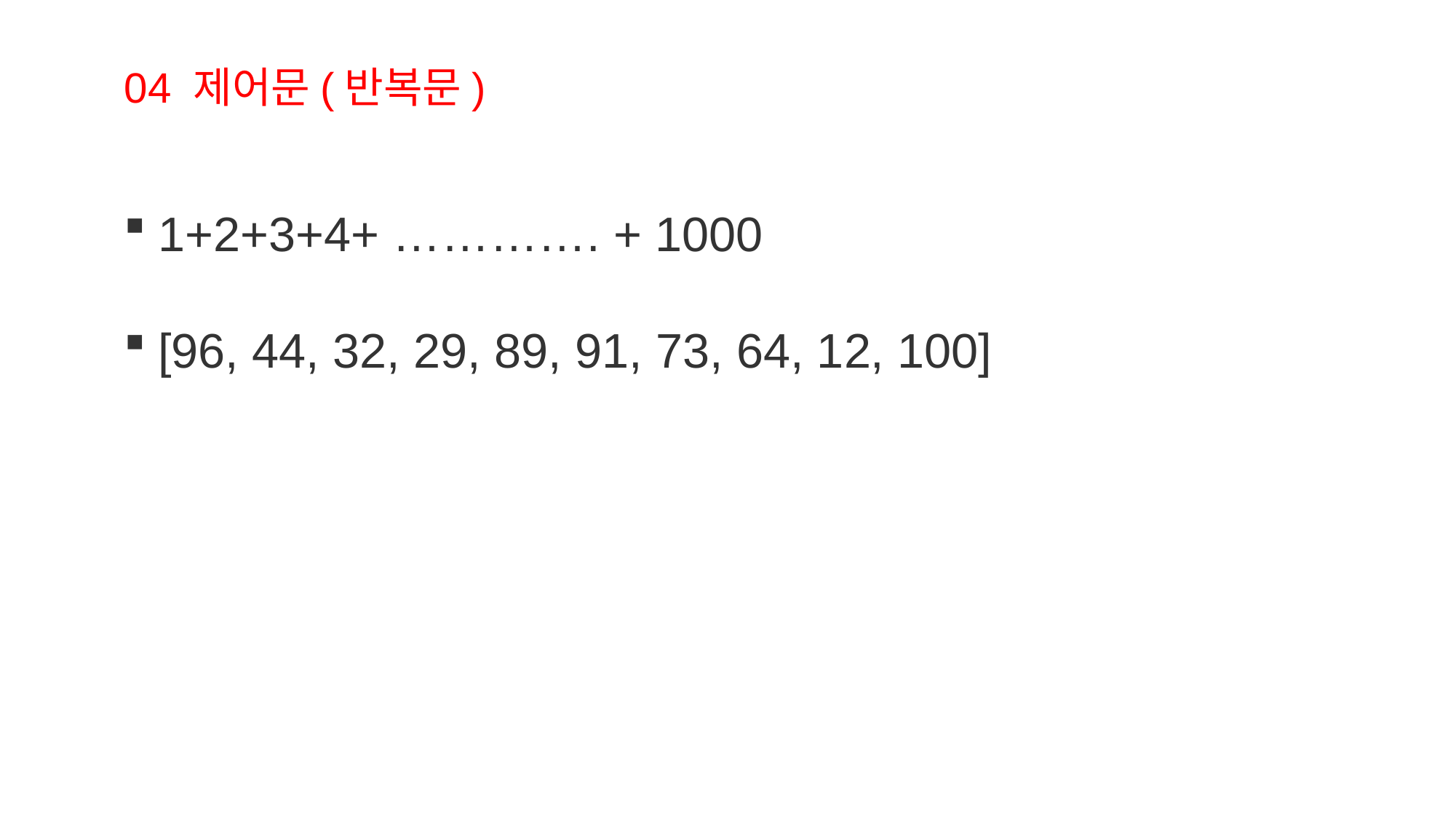

04 제어문(반복문)
1+2+3+4+ …………. + 1000
[96, 44, 32, 29, 89, 91, 73, 64, 12, 100]